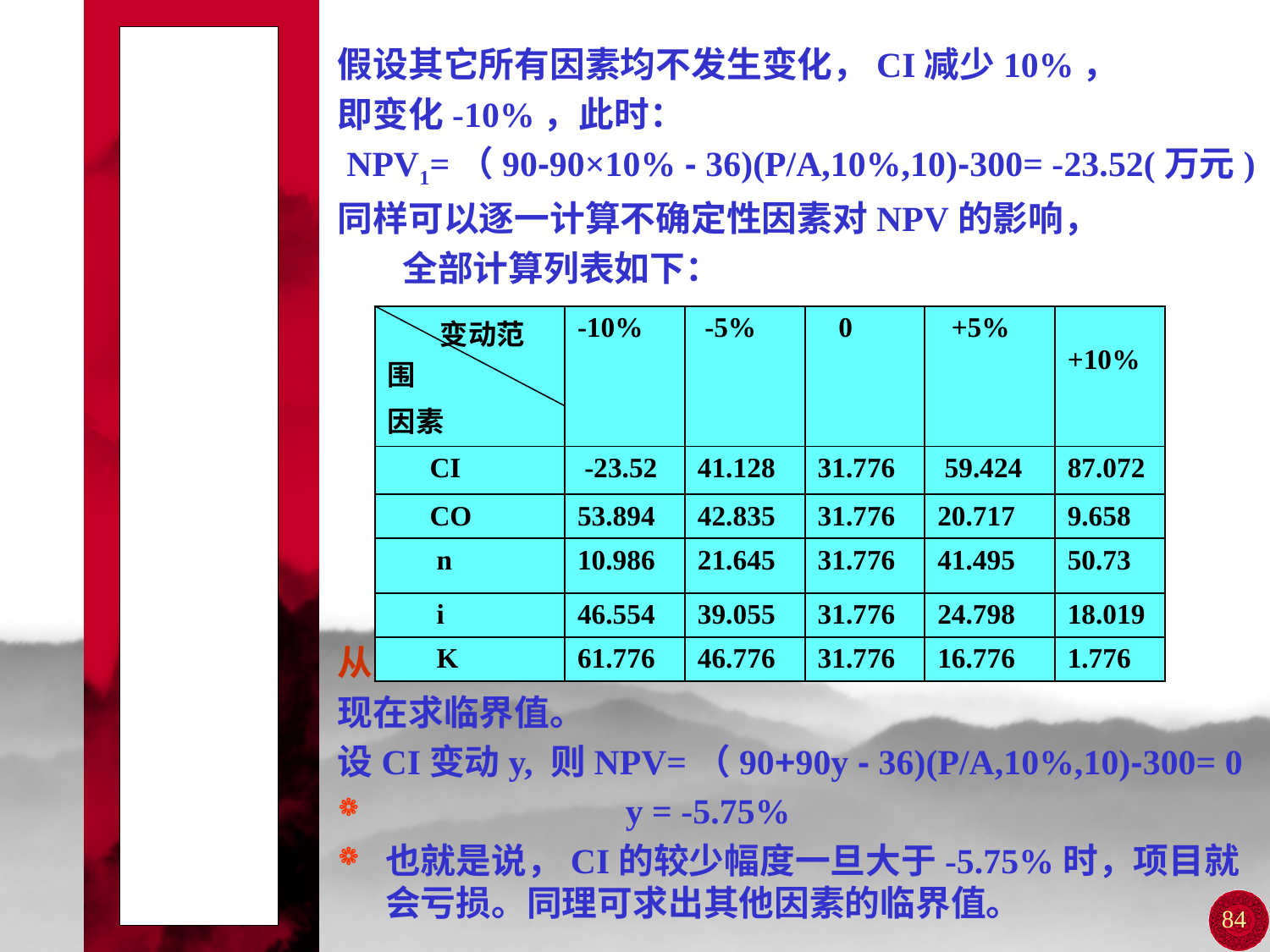

# 第二节      敏感性分析
假设其它所有因素均不发生变化，CI减少10%，
即变化-10%，此时：
 NPV1=（90-90×10% - 36)(P/A,10%,10)-300= -23.52(万元)
同样可以逐一计算不确定性因素对NPV的影响，
       全部计算列表如下：

从上表可以看出：CI、K是最敏感的因素。
现在求临界值。
设CI变动y, 则NPV=（90+90y - 36)(P/A,10%,10)-300= 0
                           y = -5.75%
也就是说，CI的较少幅度一旦大于-5.75%时，项目就会亏损。同理可求出其他因素的临界值。
| 变动范围 因素 | -10% | -5% | 0 | +5% | +10% |
| --- | --- | --- | --- | --- | --- |
| CI | -23.52 | 41.128 | 31.776 | 59.424 | 87.072 |
| CO | 53.894 | 42.835 | 31.776 | 20.717 | 9.658 |
| n | 10.986 | 21.645 | 31.776 | 41.495 | 50.73 |
| i | 46.554 | 39.055 | 31.776 | 24.798 | 18.019 |
| K | 61.776 | 46.776 | 31.776 | 16.776 | 1.776 |

84